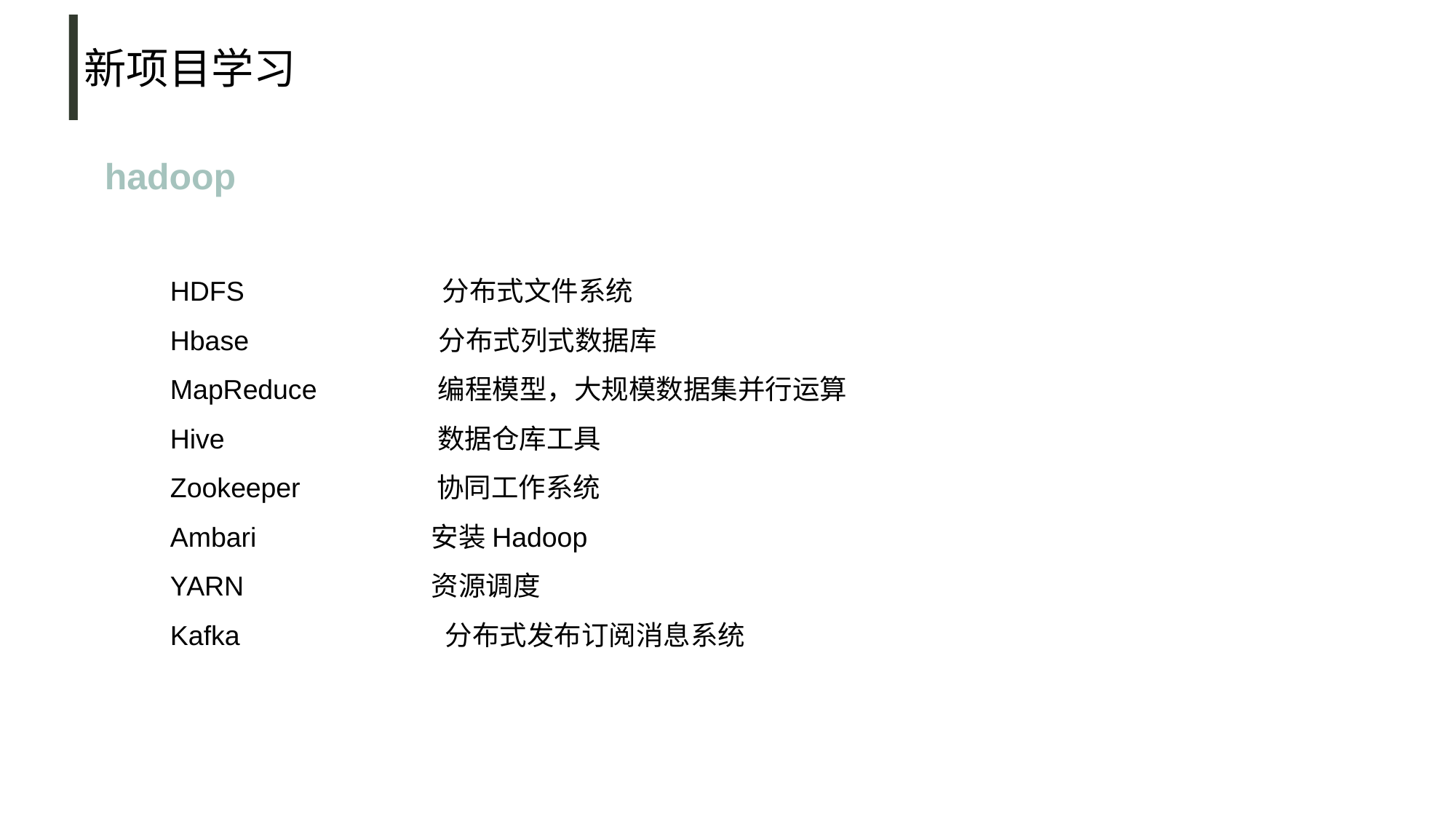

新项目学习
hadoop
HDFS                         分布式文件系统
Hbase                        分布式列式数据库
MapReduce               编程模型，大规模数据集并行运算
Hive                           数据仓库工具
Zookeeper                 协同工作系统
Ambari                      安装Hadoop
YARN	                   资源调度
Kafka                          分布式发布订阅消息系统